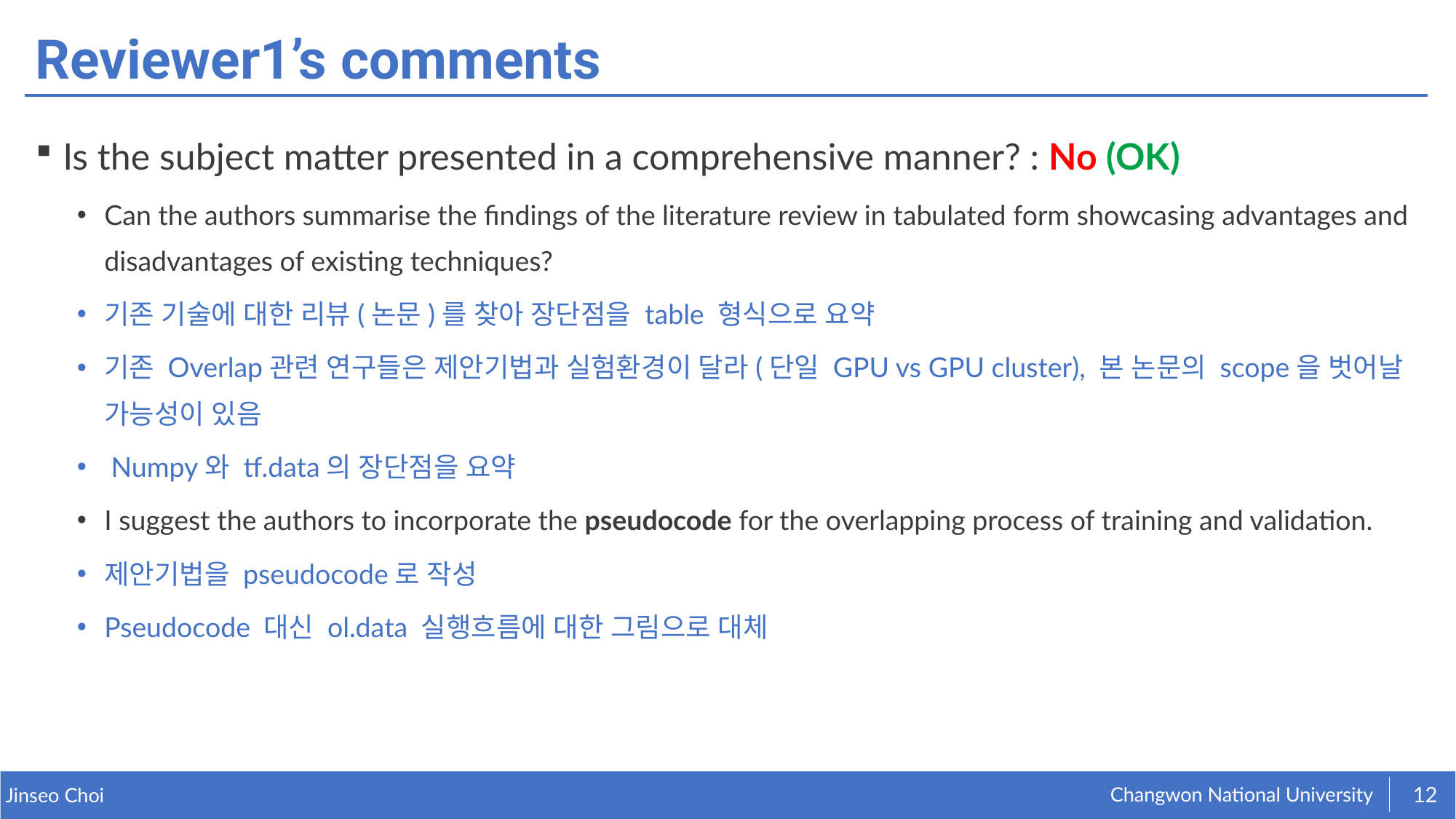

# Reviewer1’s comments
Is the subject matter presented in a comprehensive manner? : No (OK)
Can the authors summarise the findings of the literature review in tabulated form showcasing advantages and disadvantages of existing techniques?
기존 기술에 대한 리뷰(논문)를 찾아 장단점을 table 형식으로 요약
기존 Overlap관련 연구들은 제안기법과 실험환경이 달라(단일 GPU vs GPU cluster), 본 논문의 scope을 벗어날 가능성이 있음
 Numpy와 tf.data의 장단점을 요약
I suggest the authors to incorporate the pseudocode for the overlapping process of training and validation.
제안기법을 pseudocode로 작성
Pseudocode 대신 ol.data 실행흐름에 대한 그림으로 대체

12